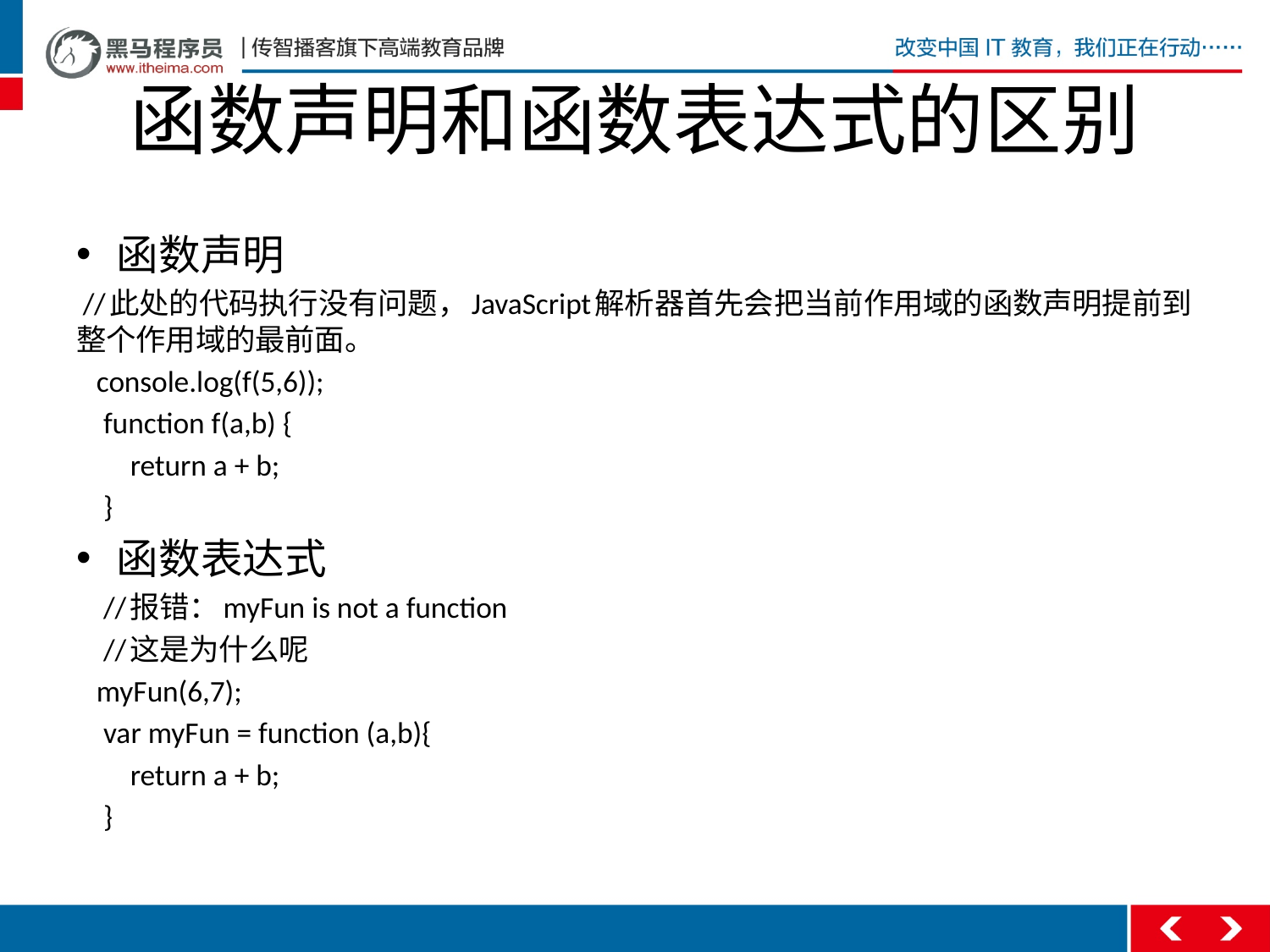

# 函数声明和函数表达式的区别
函数声明
 //此处的代码执行没有问题，JavaScript解析器首先会把当前作用域的函数声明提前到整个作用域的最前面。
   console.log(f(5,6));
    function f(a,b) {
        return a + b;
    }
函数表达式
    //报错：myFun is not a function
    //这是为什么呢
   myFun(6,7);
    var myFun = function (a,b){
        return a + b;
    }